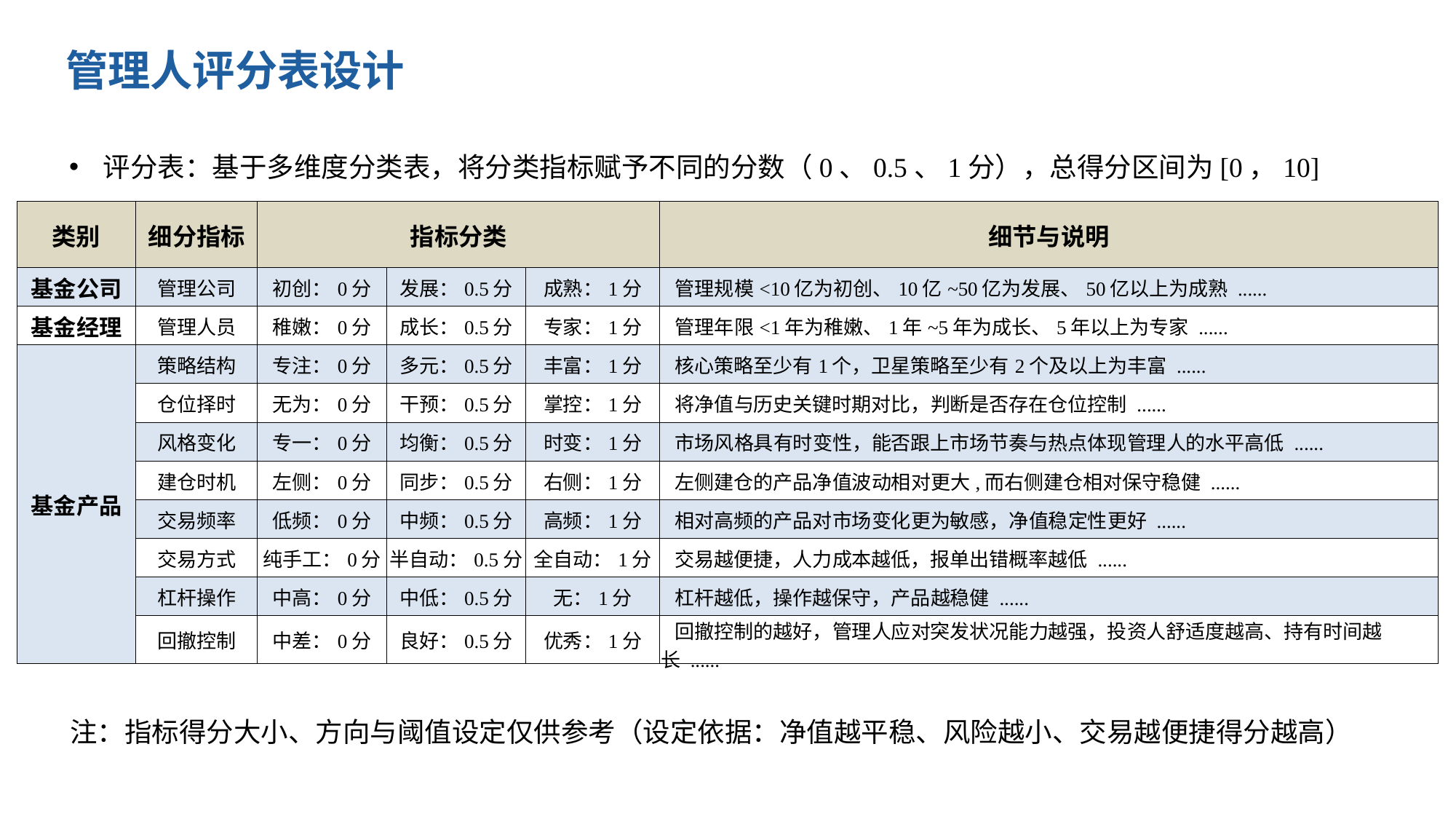

管理人评分表设计
评分表：基于多维度分类表，将分类指标赋予不同的分数（0、0.5、1分），总得分区间为[0，10]
| 类别 | 细分指标 | 指标分类 |  |  | 细节与说明 |
| --- | --- | --- | --- | --- | --- |
| 基金公司 | 管理公司 | 初创：0分 | 发展：0.5分 | 成熟：1分 | 管理规模<10亿为初创、10亿~50亿为发展、50亿以上为成熟 ...... |
| 基金经理 | 管理人员 | 稚嫩：0分 | 成长：0.5分 | 专家：1分 | 管理年限<1年为稚嫩、1年~5年为成长、5年以上为专家 ...... |
| 基金产品 | 策略结构 | 专注：0分 | 多元：0.5分 | 丰富：1分 | 核心策略至少有1个，卫星策略至少有2个及以上为丰富 ...... |
|  | 仓位择时 | 无为：0分 | 干预：0.5分 | 掌控：1分 | 将净值与历史关键时期对比，判断是否存在仓位控制 ...... |
|  | 风格变化 | 专一：0分 | 均衡：0.5分 | 时变：1分 | 市场风格具有时变性，能否跟上市场节奏与热点体现管理人的水平高低 ...... |
|  | 建仓时机 | 左侧：0分 | 同步：0.5分 | 右侧：1分 | 左侧建仓的产品净值波动相对更大,而右侧建仓相对保守稳健 ...... |
|  | 交易频率 | 低频：0分 | 中频：0.5分 | 高频：1分 | 相对高频的产品对市场变化更为敏感，净值稳定性更好 ...... |
|  | 交易方式 | 纯手工：0分 | 半自动：0.5分 | 全自动：1分 | 交易越便捷，人力成本越低，报单出错概率越低 ...... |
|  | 杠杆操作 | 中高：0分 | 中低：0.5分 | 无：1分 | 杠杆越低，操作越保守，产品越稳健 ...... |
|  | 回撤控制 | 中差：0分 | 良好：0.5分 | 优秀：1分 | 回撤控制的越好，管理人应对突发状况能力越强，投资人舒适度越高、持有时间越长 ...... |
注：指标得分大小、方向与阈值设定仅供参考（设定依据：净值越平稳、风险越小、交易越便捷得分越高）